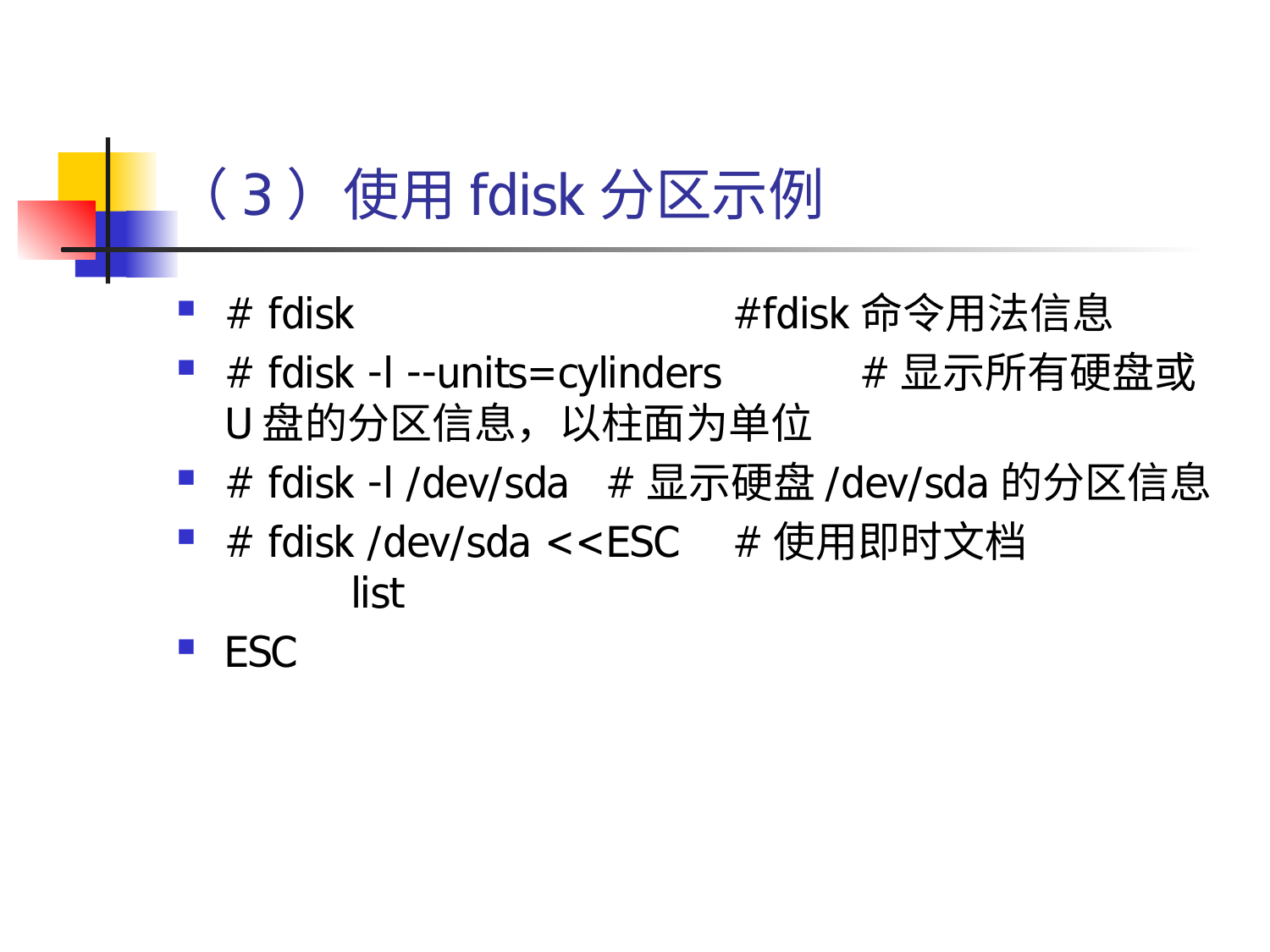

# （3）使用fdisk分区示例
# fdisk 			#fdisk命令用法信息
# fdisk -l --units=cylinders 	#显示所有硬盘或U盘的分区信息，以柱面为单位
# fdisk -l /dev/sda 	#显示硬盘/dev/sda的分区信息
# fdisk /dev/sda <<ESC 	#使用即时文档 		list
ESC